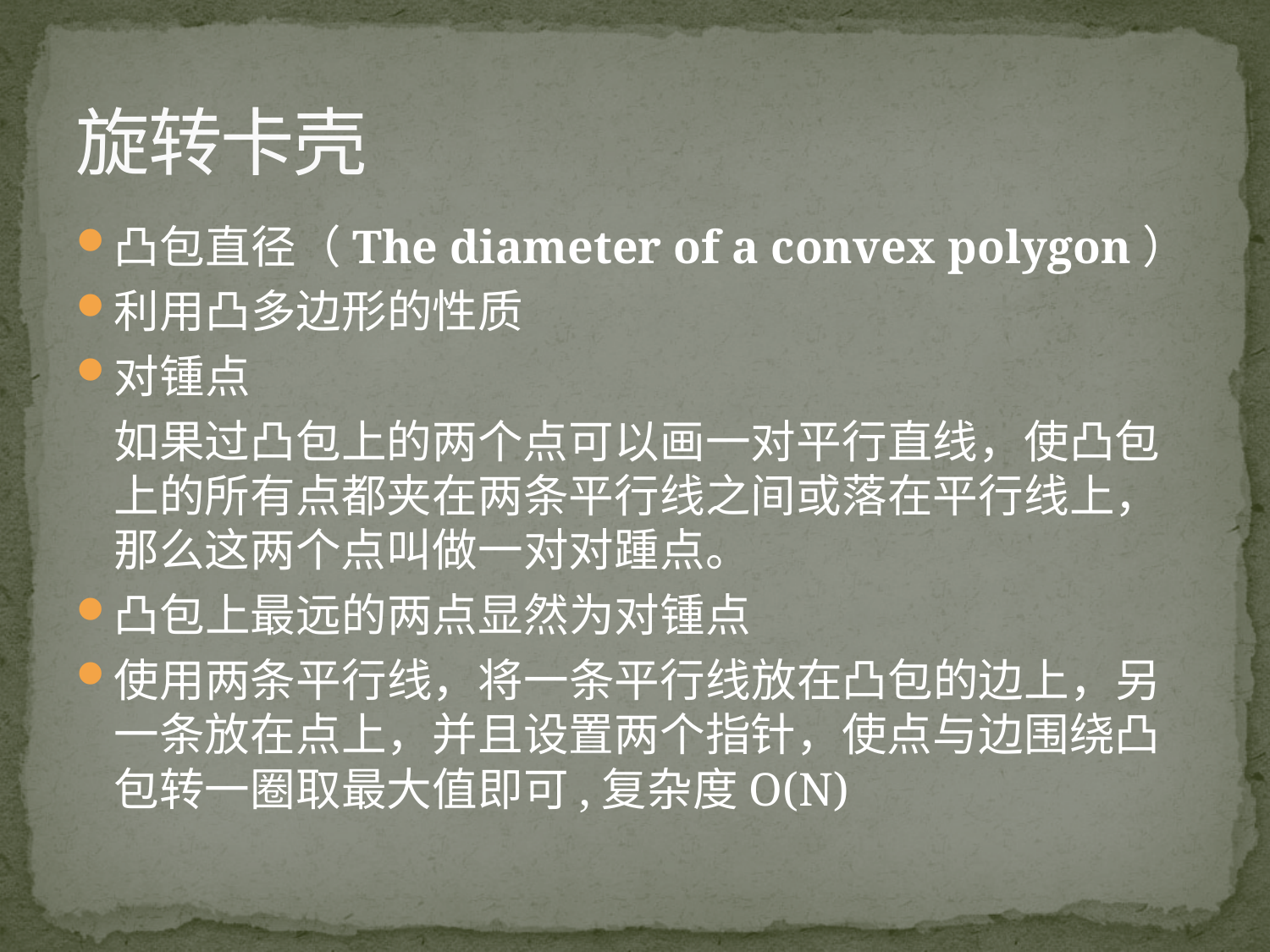

# 旋转卡壳
凸包直径（The diameter of a convex polygon）
利用凸多边形的性质
对锺点
	如果过凸包上的两个点可以画一对平行直线，使凸包上的所有点都夹在两条平行线之间或落在平行线上，那么这两个点叫做一对对踵点。
凸包上最远的两点显然为对锺点
使用两条平行线，将一条平行线放在凸包的边上，另一条放在点上，并且设置两个指针，使点与边围绕凸包转一圈取最大值即可,复杂度O(N)